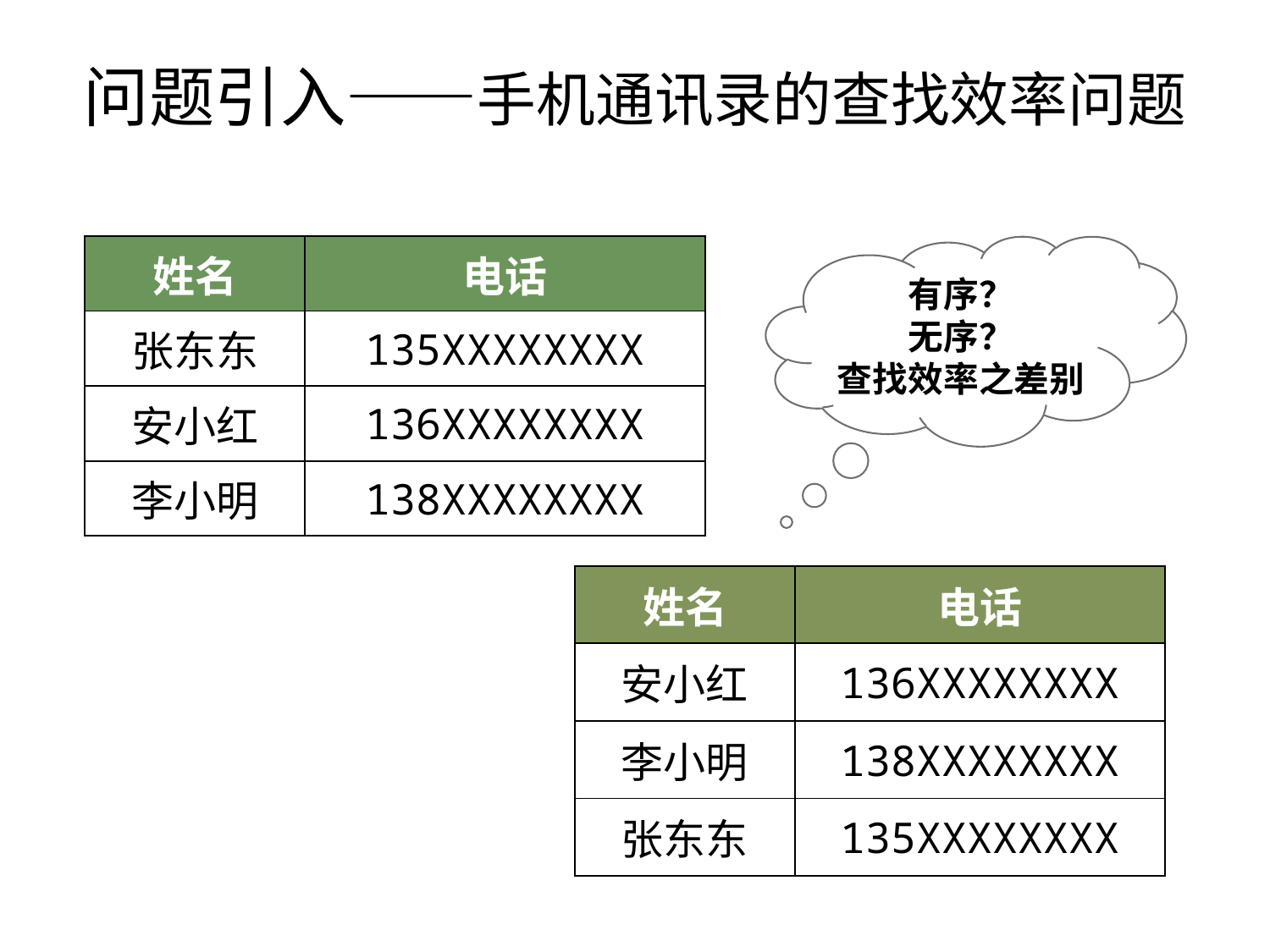

# 问题引入——手机通讯录的查找效率问题
| 姓名 | 电话 |
| --- | --- |
| 张东东 | 135XXXXXXXX |
| 安小红 | 136XXXXXXXX |
| 李小明 | 138XXXXXXXX |
有序？
无序？
查找效率之差别
| 姓名 | 电话 |
| --- | --- |
| 安小红 | 136XXXXXXXX |
| 李小明 | 138XXXXXXXX |
| 张东东 | 135XXXXXXXX |